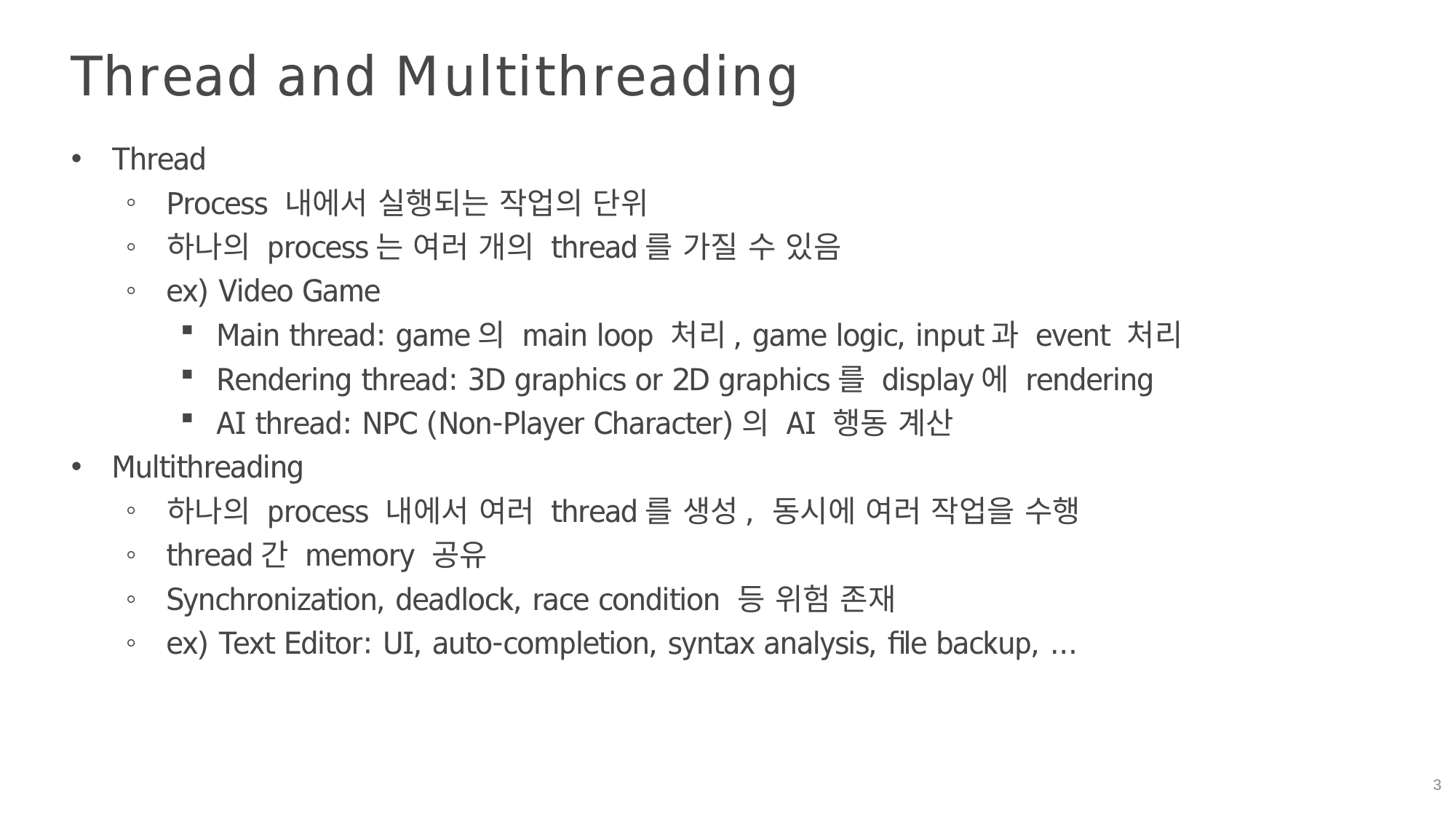

# Thread and Multithreading
Thread
Process 내에서 실행되는 작업의 단위
하나의 process는 여러 개의 thread를 가질 수 있음
ex) Video Game
Main thread: game의 main loop 처리, game logic, input과 event 처리
Rendering thread: 3D graphics or 2D graphics를 display에 rendering
AI thread: NPC (Non-Player Character)의 AI 행동 계산
Multithreading
하나의 process 내에서 여러 thread를 생성, 동시에 여러 작업을 수행
thread간 memory 공유
Synchronization, deadlock, race condition 등 위험 존재
ex) Text Editor: UI, auto-completion, syntax analysis, file backup, ...

3